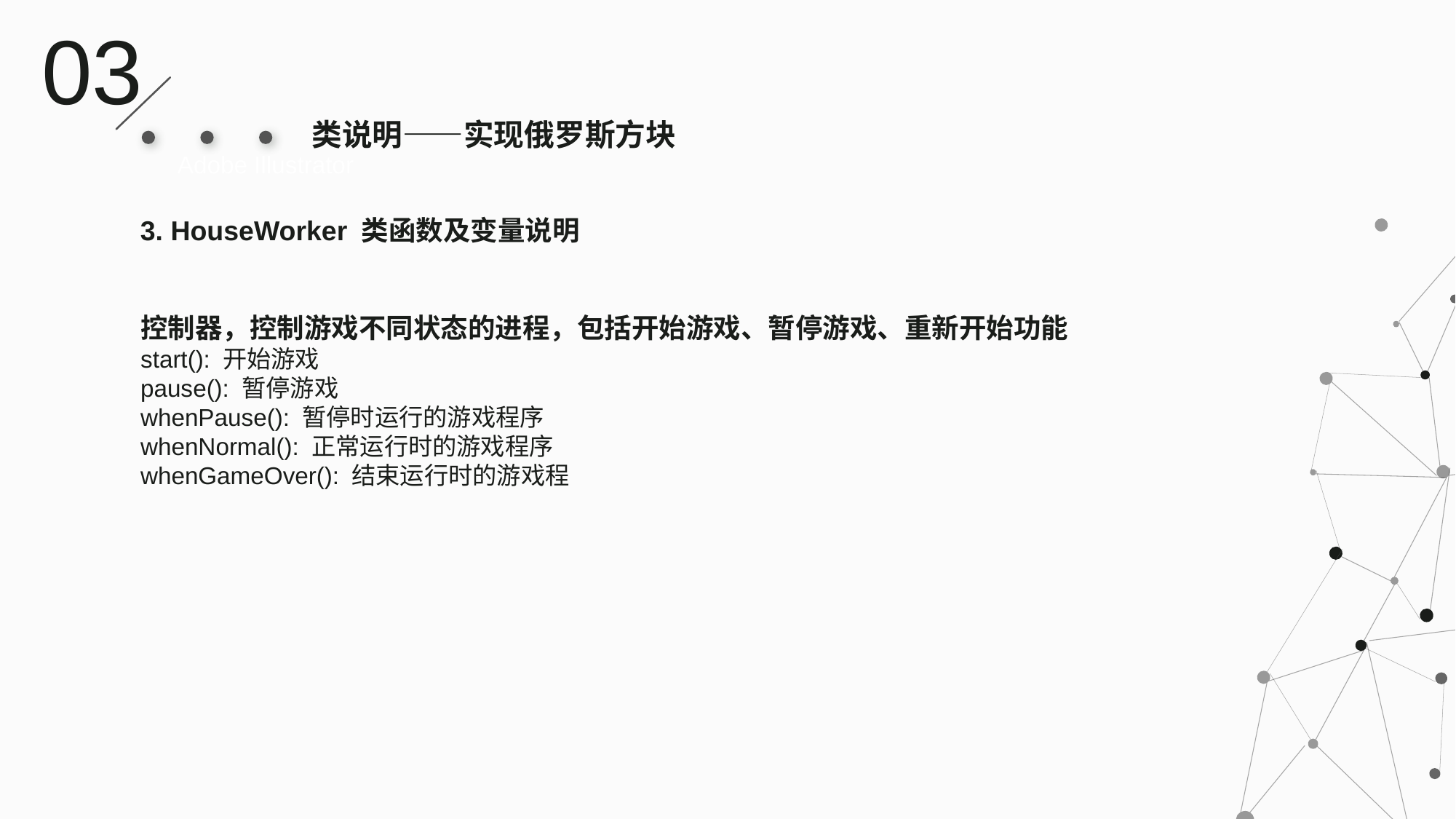

03
类说明——实现俄罗斯方块

Adobe Illustrator
3. HouseWorker 类函数及变量说明

控制器，控制游戏不同状态的进程，包括开始游戏、暂停游戏、重新开始功能
start(): 开始游戏
pause(): 暂停游戏
whenPause(): 暂停时运行的游戏程序
whenNormal(): 正常运行时的游戏程序
whenGameOver(): 结束运行时的游戏程